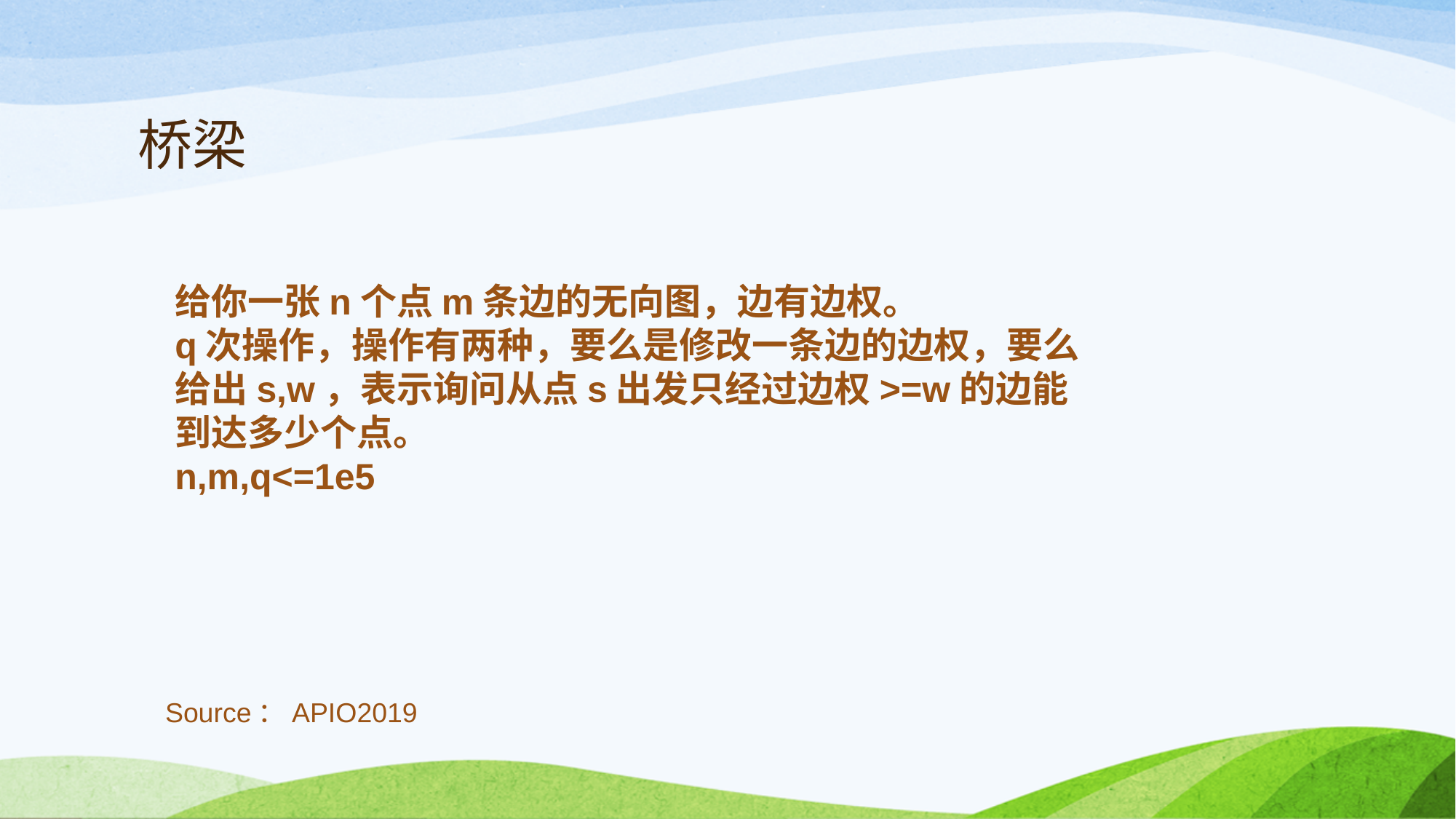

# 桥梁
给你一张n个点m条边的无向图，边有边权。
q次操作，操作有两种，要么是修改一条边的边权，要么给出s,w，表示询问从点s出发只经过边权>=w的边能到达多少个点。
n,m,q<=1e5
Source：APIO2019